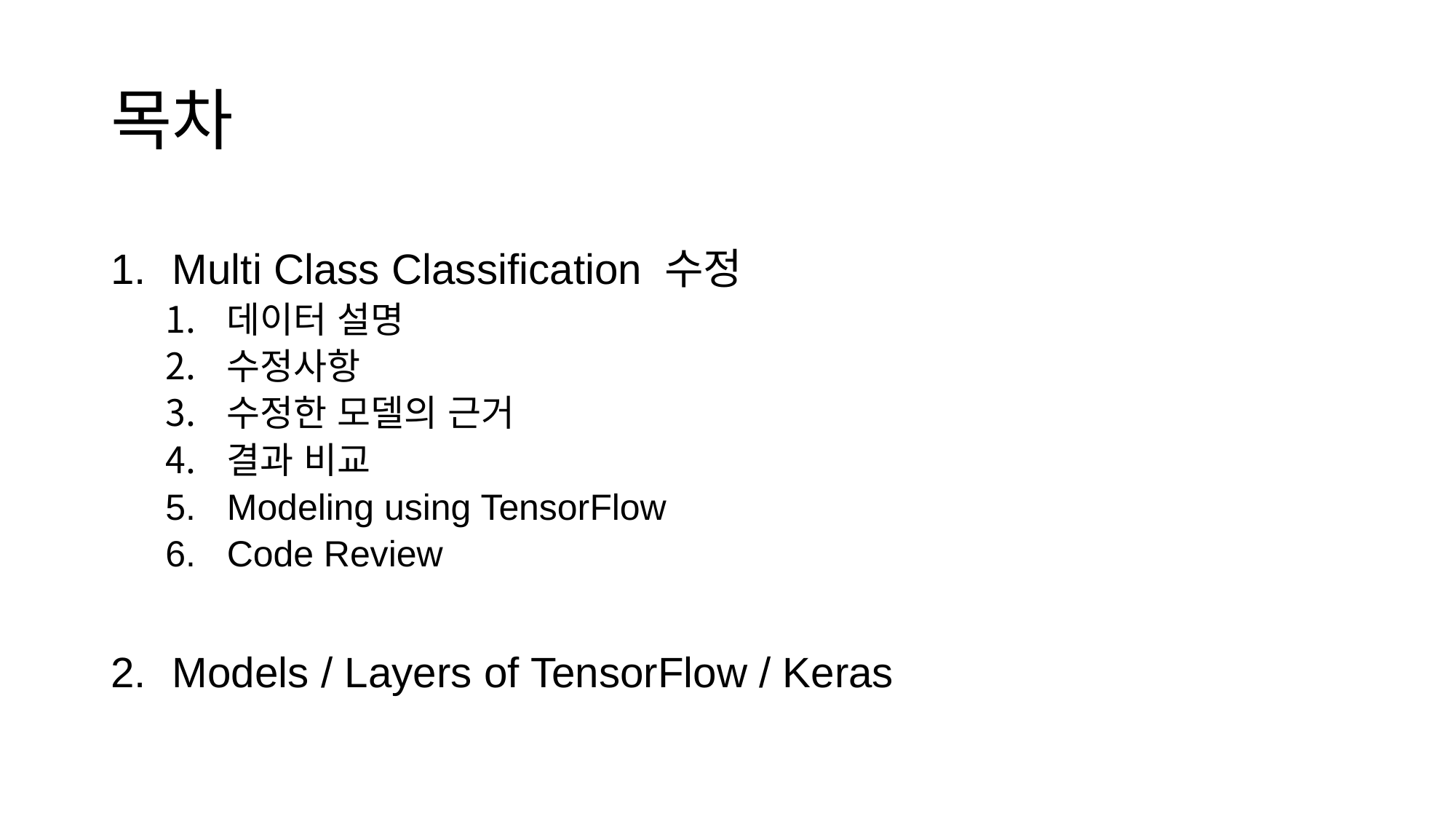

# 목차
Multi Class Classification 수정
데이터 설명
수정사항
수정한 모델의 근거
결과 비교
Modeling using TensorFlow
Code Review

Models / Layers of TensorFlow / Keras